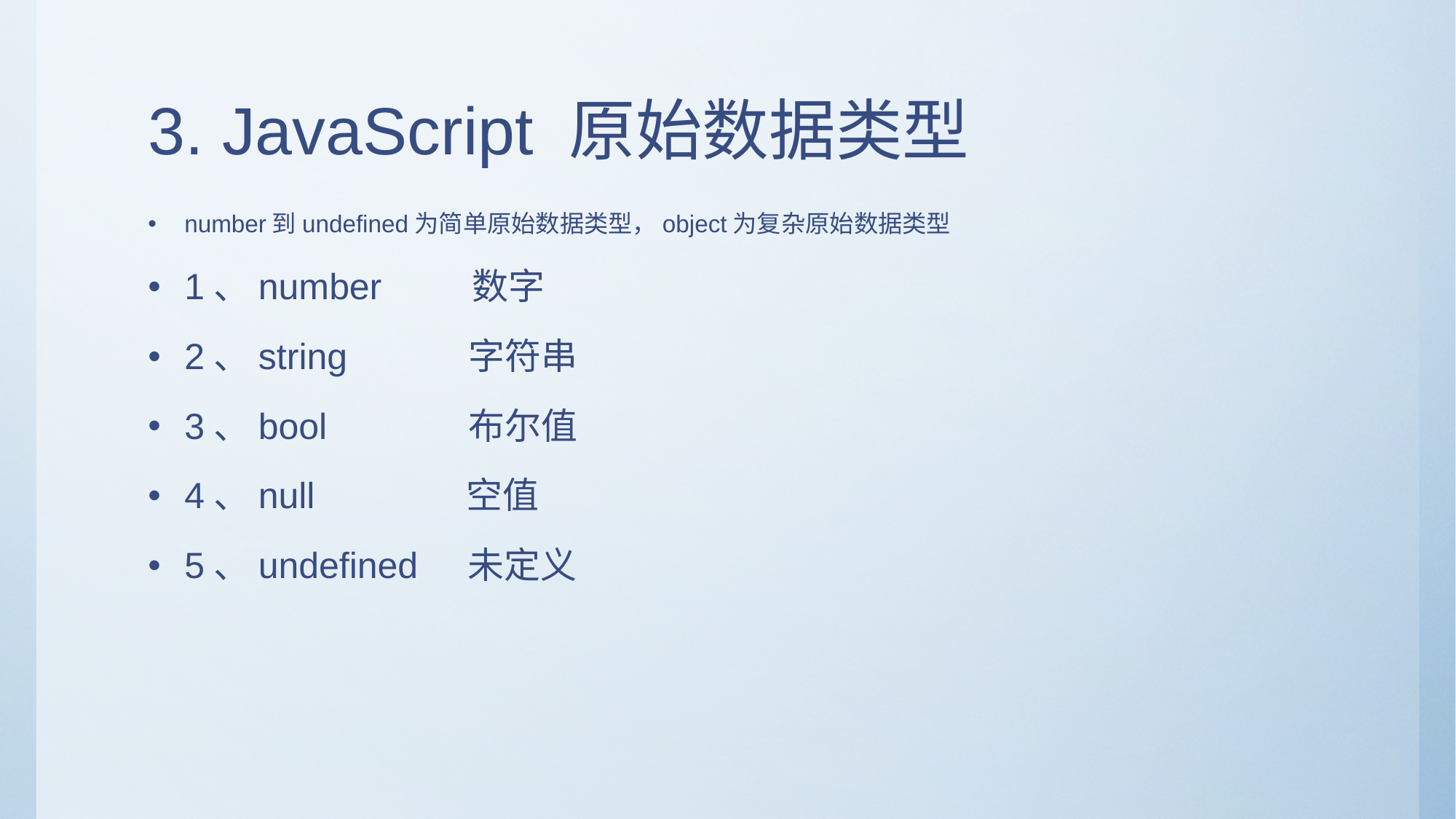

# 3. JavaScript 原始数据类型
number到undefined为简单原始数据类型，object为复杂原始数据类型
1、number        数字
2、string           字符串
3、bool             布尔值
4、null              空值
5、undefined    未定义